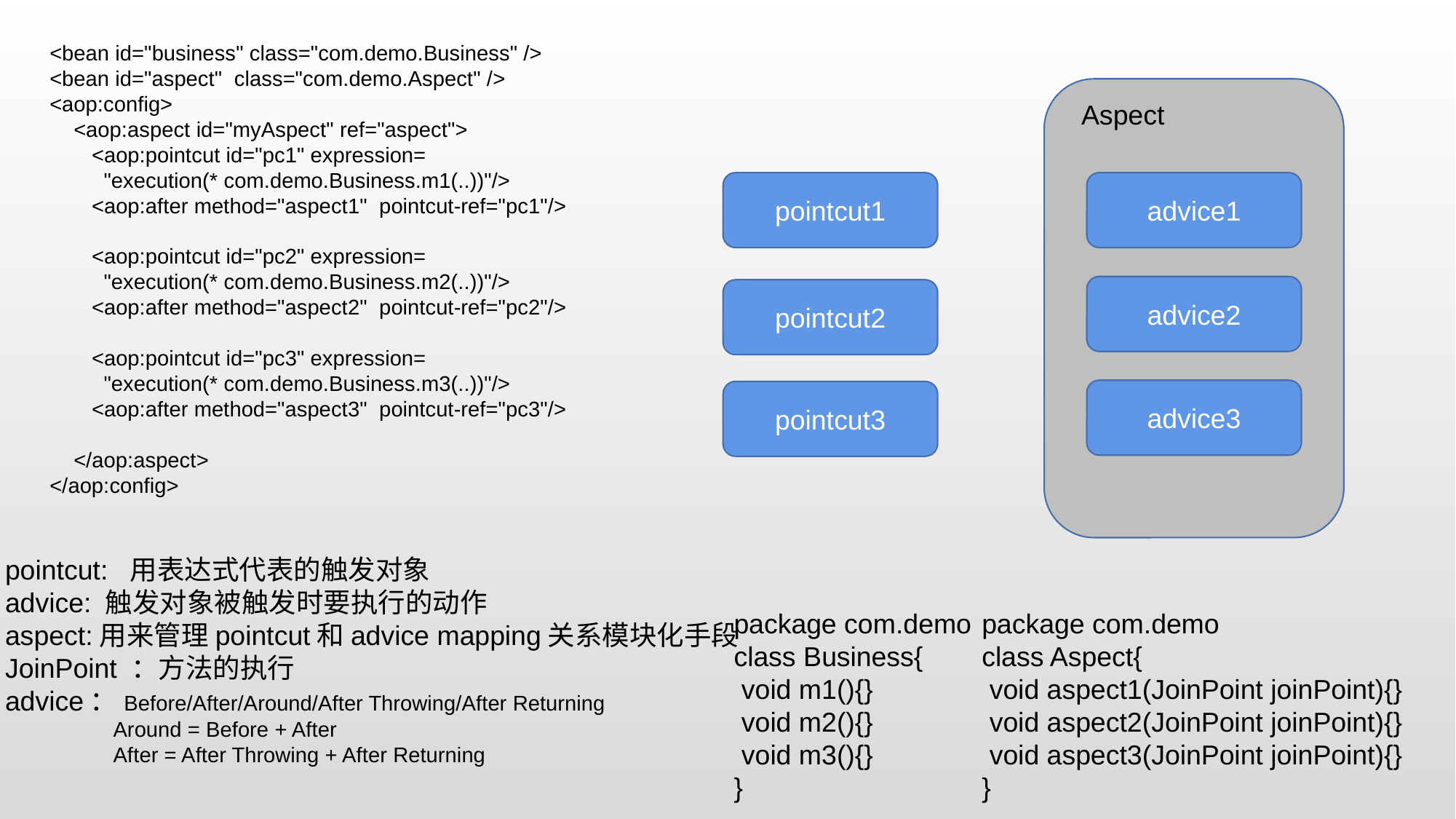

<bean id="business" class="com.demo.Business" />
<bean id="aspect"  class="com.demo.Aspect" />
<aop:config>
    <aop:aspect id="myAspect" ref="aspect">
       <aop:pointcut id="pc1" expression=
         "execution(* com.demo.Business.m1(..))"/>
       <aop:after method="aspect1"  pointcut-ref="pc1"/>

       <aop:pointcut id="pc2" expression=
         "execution(* com.demo.Business.m2(..))"/>
       <aop:after method="aspect2"  pointcut-ref="pc2"/>

       <aop:pointcut id="pc3" expression=
         "execution(* com.demo.Business.m3(..))"/>
       <aop:after method="aspect3"  pointcut-ref="pc3"/>

    </aop:aspect>
</aop:config>

Aspect
pointcut1
pointcut2
pointcut3
advice1
advice2
advice3
pointcut:  用表达式代表的触发对象
advice: 触发对象被触发时要执行的动作
aspect:用来管理pointcut和advice mapping关系模块化手段
JoinPoint ：方法的执行
advice：Before/After/Around/After Throwing/After Returning
                  Around = Before + After
                  After = After Throwing + After Returning
package com.demo
class Business{
 void m1(){}
 void m2(){}
 void m3(){}
}
package com.demo
class Aspect{
 void aspect1(JoinPoint joinPoint){}
 void aspect2(JoinPoint joinPoint){}
 void aspect3(JoinPoint joinPoint){}
}